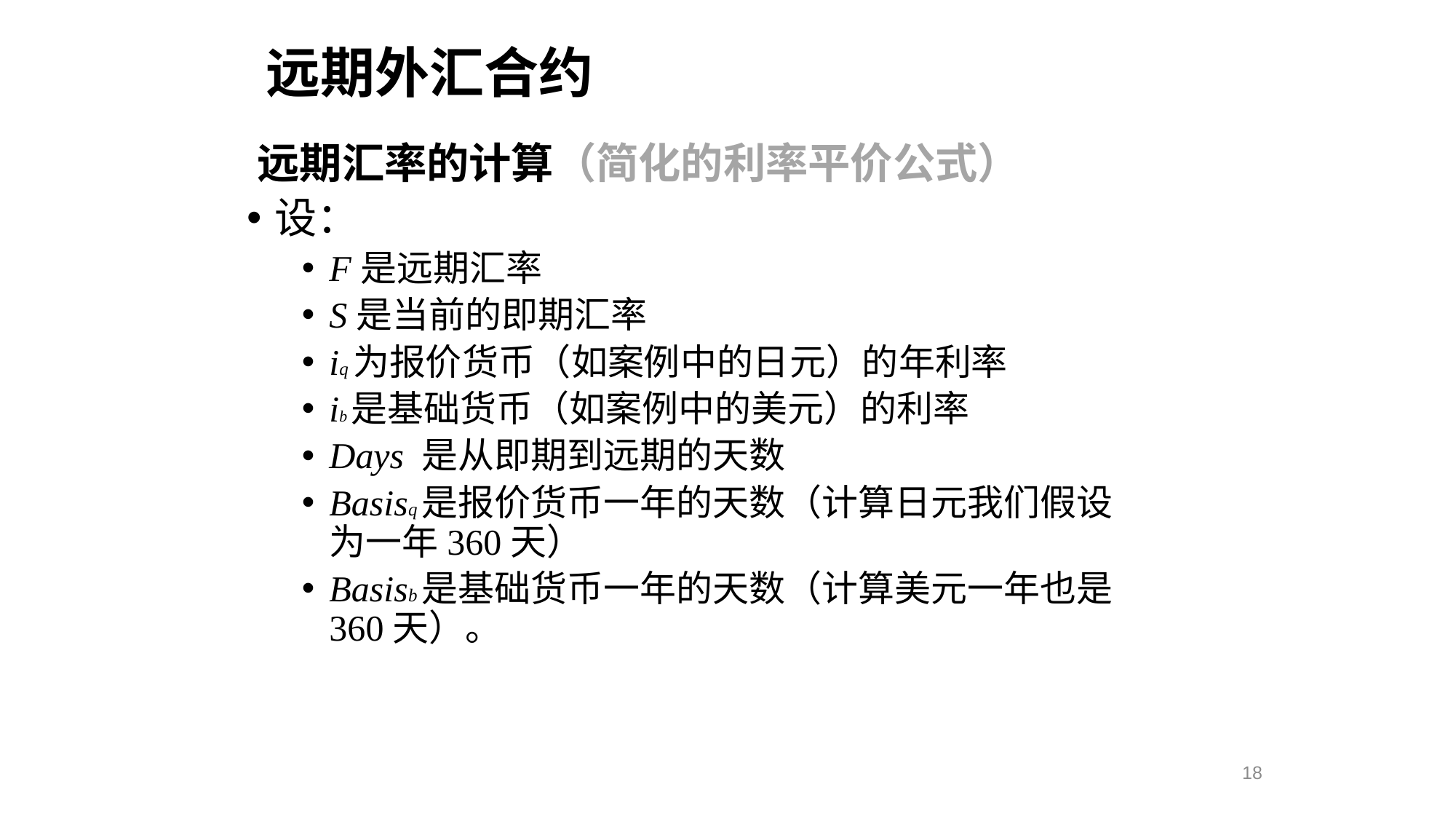

远期外汇合约
# 远期汇率的计算（简化的利率平价公式）
设：
F是远期汇率
S是当前的即期汇率
iq为报价货币（如案例中的日元）的年利率
ib是基础货币（如案例中的美元）的利率
Days 是从即期到远期的天数
Basisq是报价货币一年的天数（计算日元我们假设为一年360天）
Basisb是基础货币一年的天数（计算美元一年也是360天）。

18